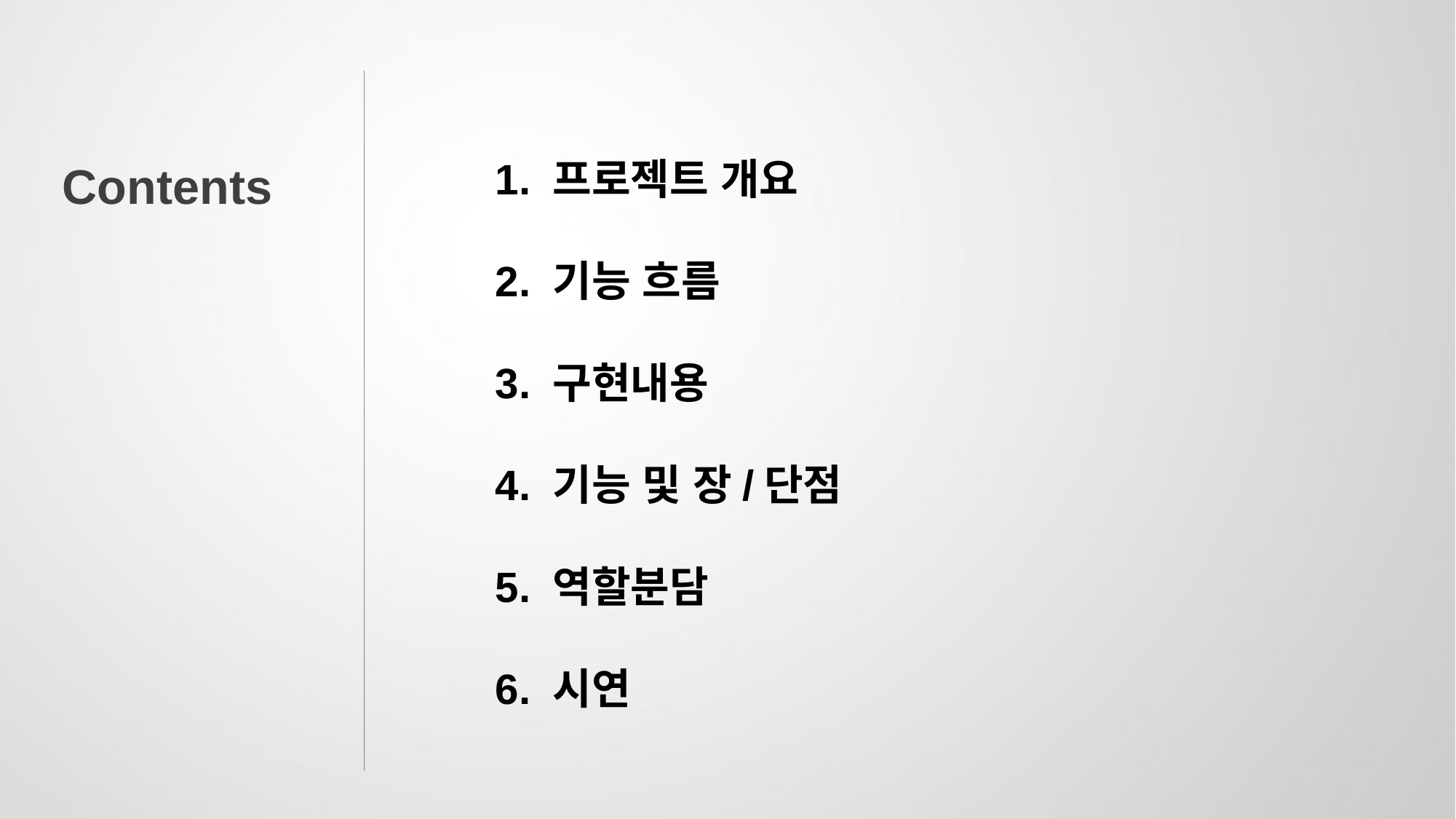

1. 프로젝트 개요

 2. 기능 흐름

 3. 구현내용

 4. 기능 및 장/단점

 5. 역할분담

 6. 시연
Contents